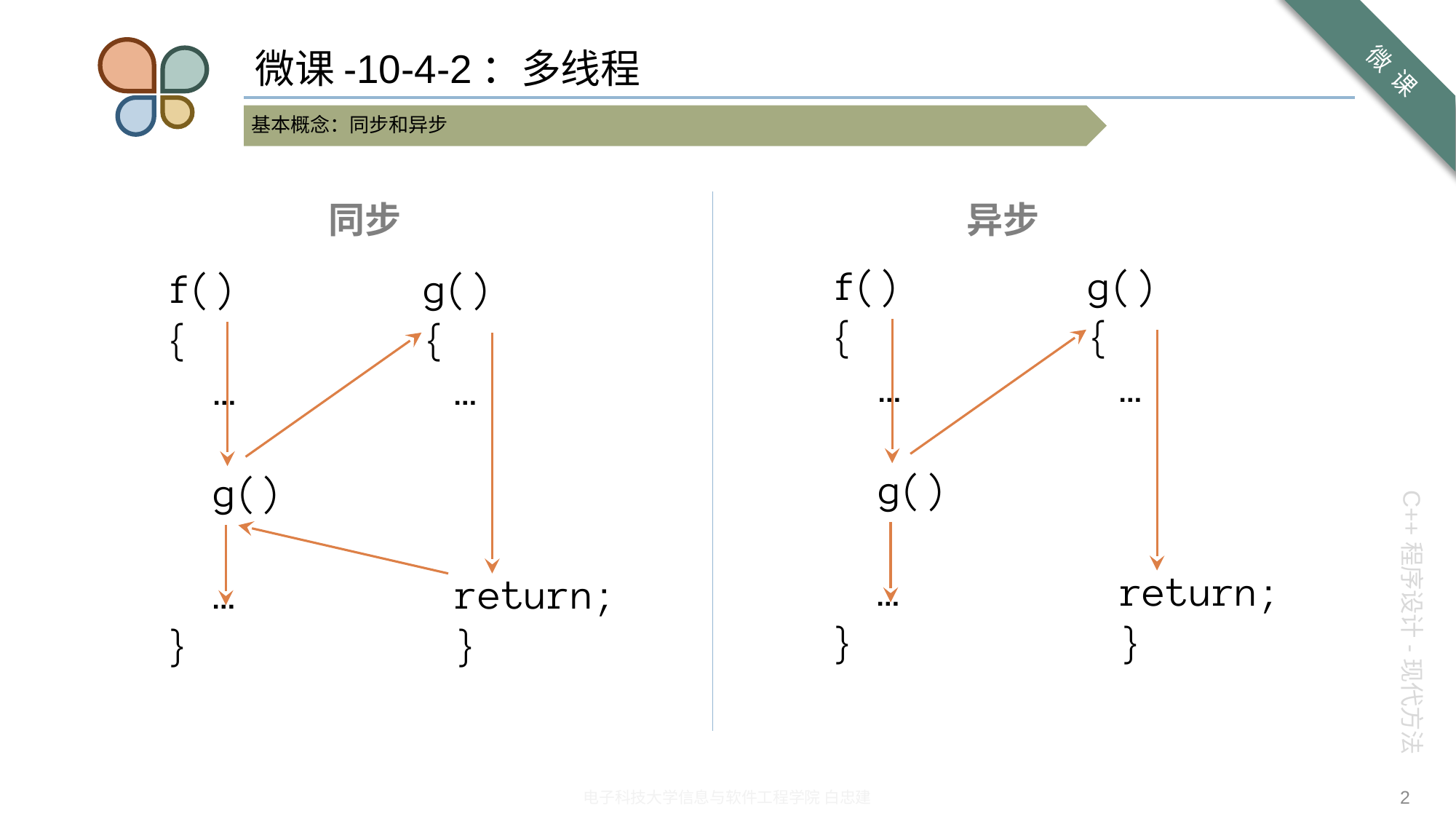

# 微课-10-4-2：多线程
基本概念：同步和异步
同步
异步
f()
{
    …

  g()

  …
}
g()
{
…

return;
}
f()
{
    …

  g()

  …
}
g()
{
…

return;
}
2